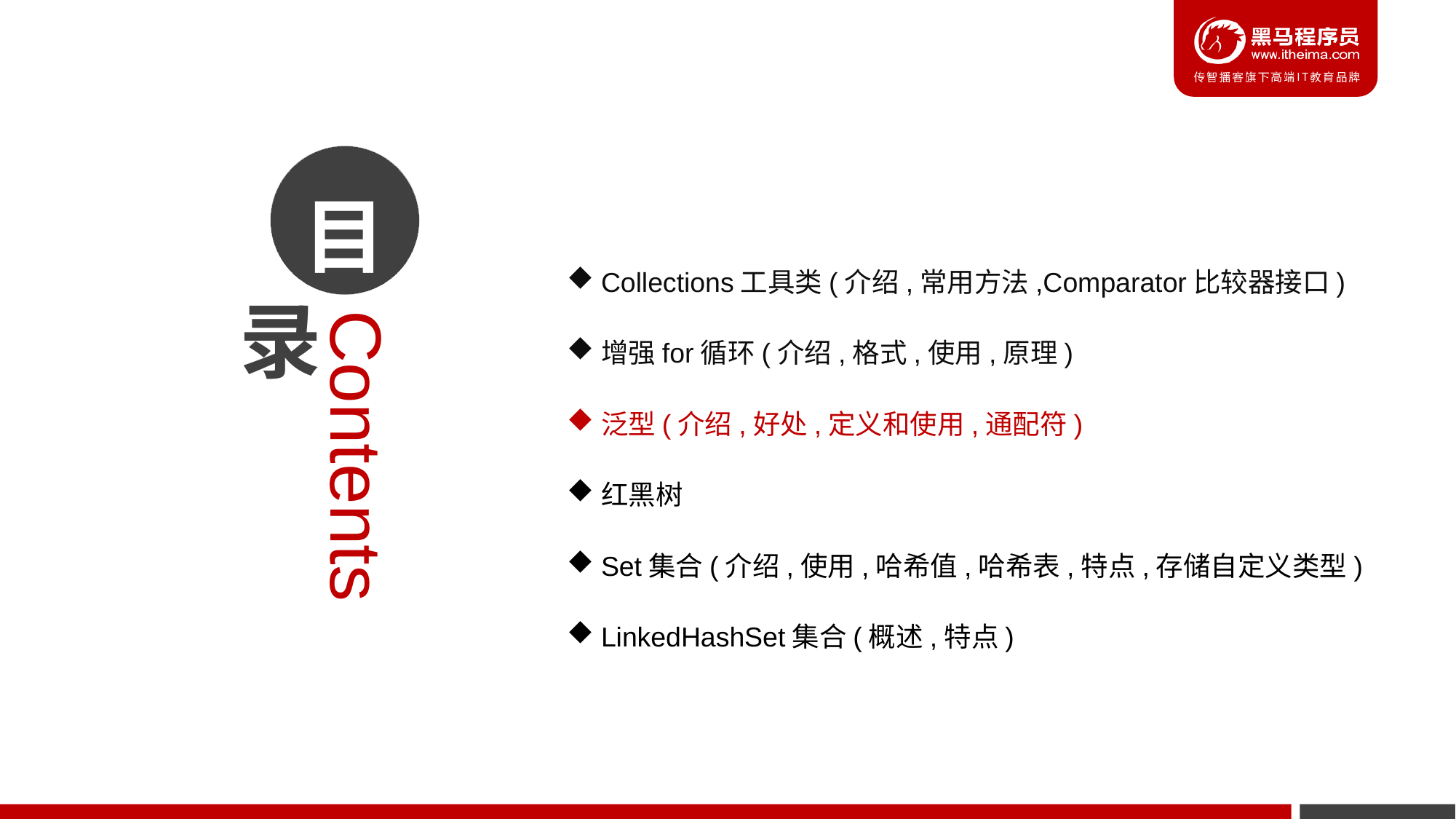

Collections工具类(介绍,常用方法,Comparator比较器接口)
增强for循环(介绍,格式,使用,原理)
泛型(介绍,好处,定义和使用,通配符)
红黑树
Set集合(介绍,使用,哈希值,哈希表,特点,存储自定义类型)
LinkedHashSet集合(概述,特点)